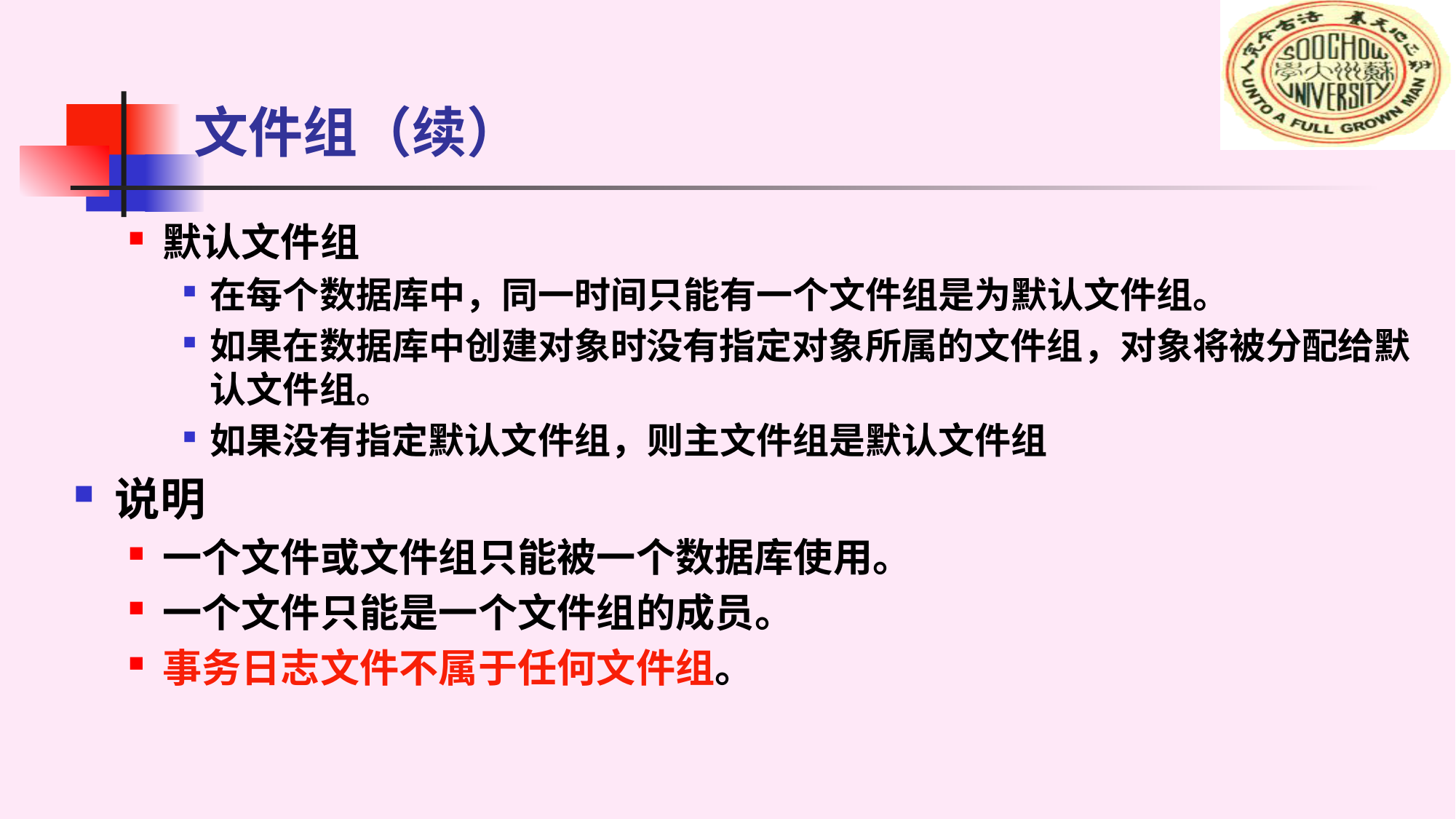

# 文件组（续）
默认文件组
在每个数据库中，同一时间只能有一个文件组是为默认文件组。
如果在数据库中创建对象时没有指定对象所属的文件组，对象将被分配给默认文件组。
如果没有指定默认文件组，则主文件组是默认文件组
说明
一个文件或文件组只能被一个数据库使用。
一个文件只能是一个文件组的成员。
事务日志文件不属于任何文件组。